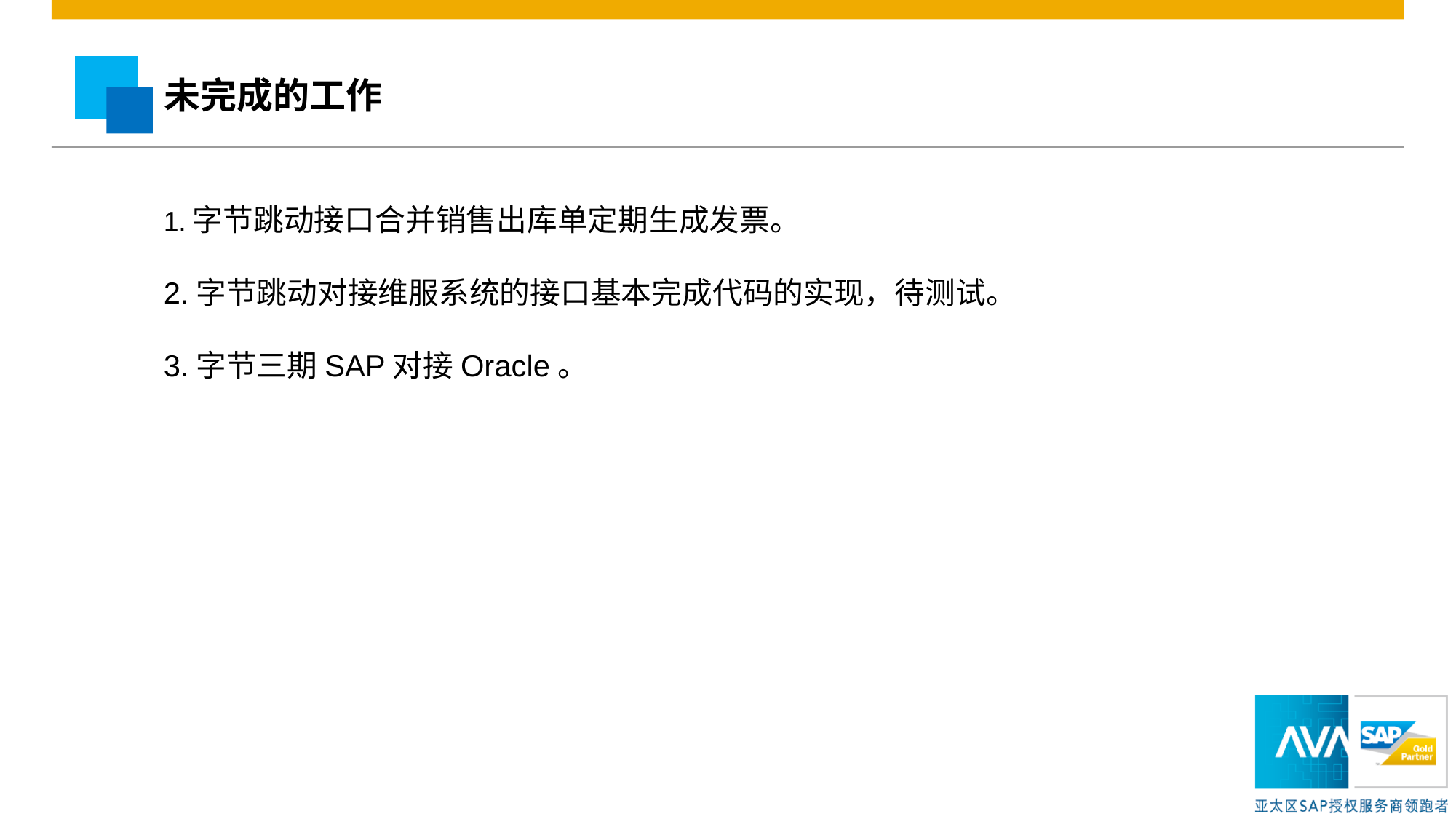

未完成的工作
1.字节跳动接口合并销售出库单定期生成发票。

2.字节跳动对接维服系统的接口基本完成代码的实现，待测试。

3.字节三期SAP对接Oracle。